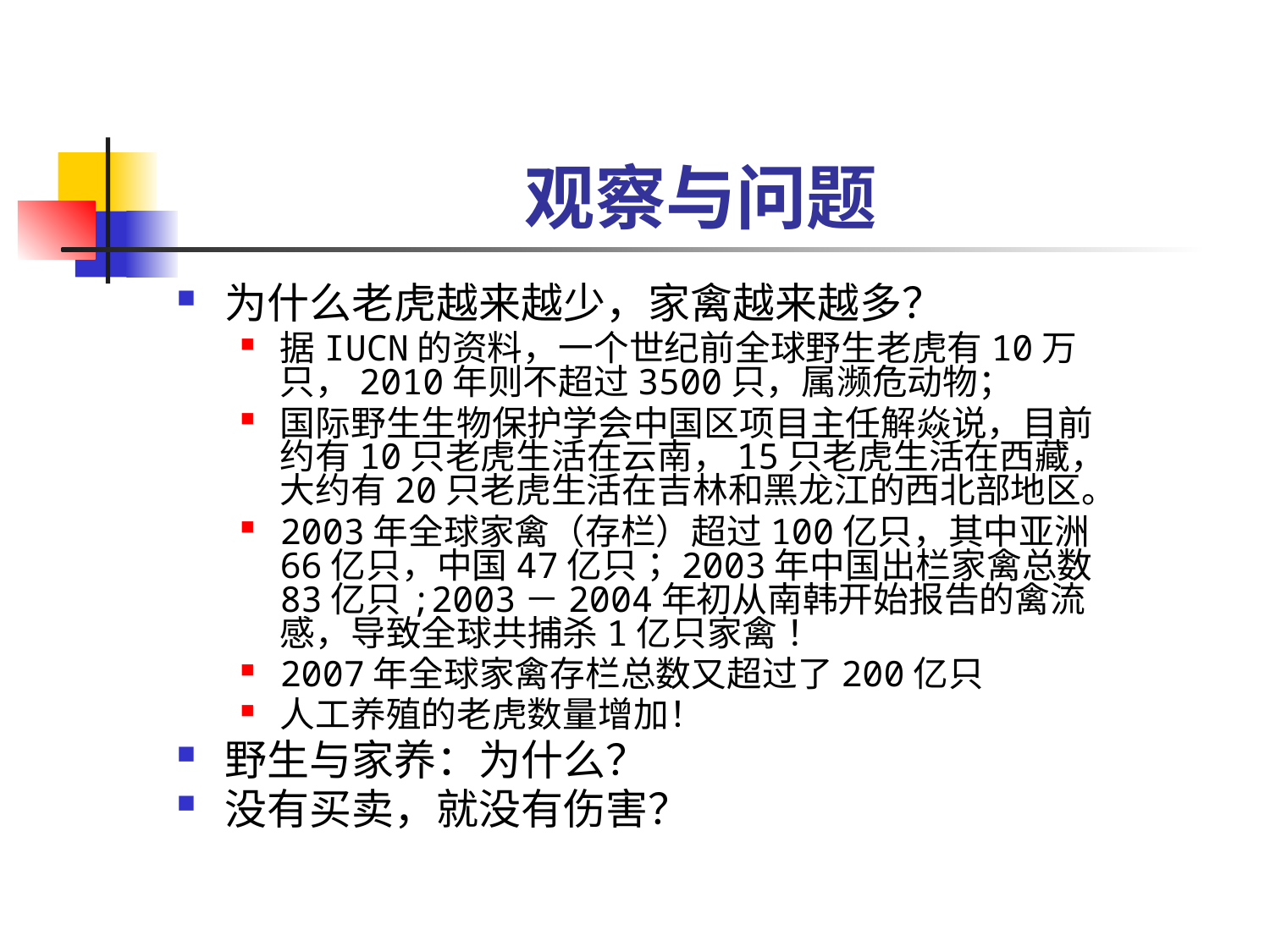

# 观察与问题
为什么老虎越来越少，家禽越来越多？
据IUCN的资料，一个世纪前全球野生老虎有10万只，2010年则不超过3500只，属濒危动物；
国际野生生物保护学会中国区项目主任解焱说，目前约有10只老虎生活在云南，15只老虎生活在西藏，大约有20只老虎生活在吉林和黑龙江的西北部地区。
2003年全球家禽（存栏）超过100亿只，其中亚洲66亿只，中国47亿只；2003年中国出栏家禽总数83亿只;2003－2004年初从南韩开始报告的禽流感，导致全球共捕杀1亿只家禽！
2007年全球家禽存栏总数又超过了200亿只
人工养殖的老虎数量增加！
野生与家养：为什么？
没有买卖，就没有伤害？